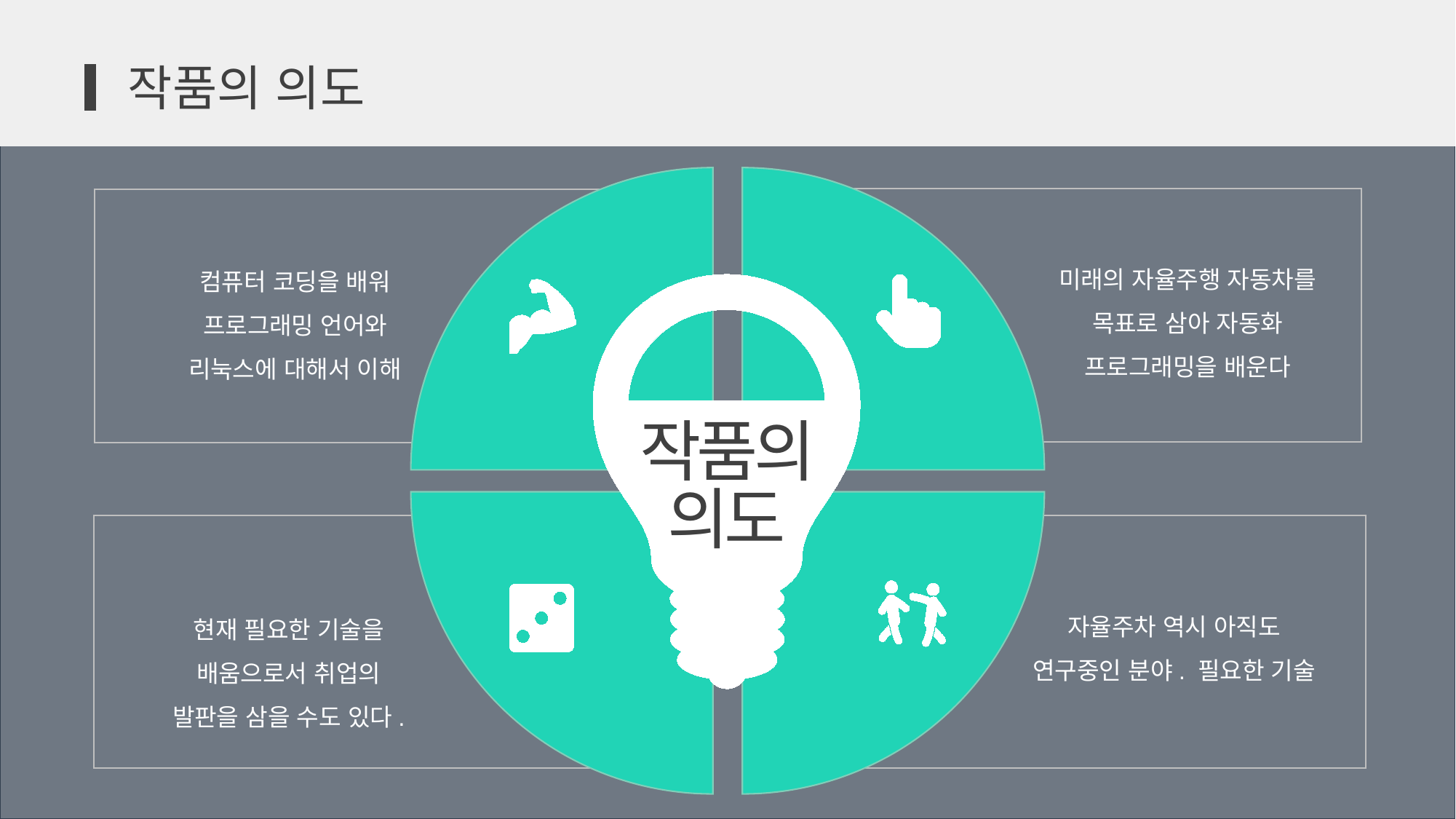

작품의 의도

미래의 자율주행 자동차를
목표로 삼아 자동화
프로그래밍을 배운다
컴퓨터 코딩을 배워
프로그래밍 언어와
리눅스에 대해서 이해

Technology
Future
작품의
의도

자율주차 역시 아직도
연구중인 분야. 필요한 기술
현재 필요한 기술을
배움으로서 취업의
발판을 삼을 수도 있다.
Chance
Support